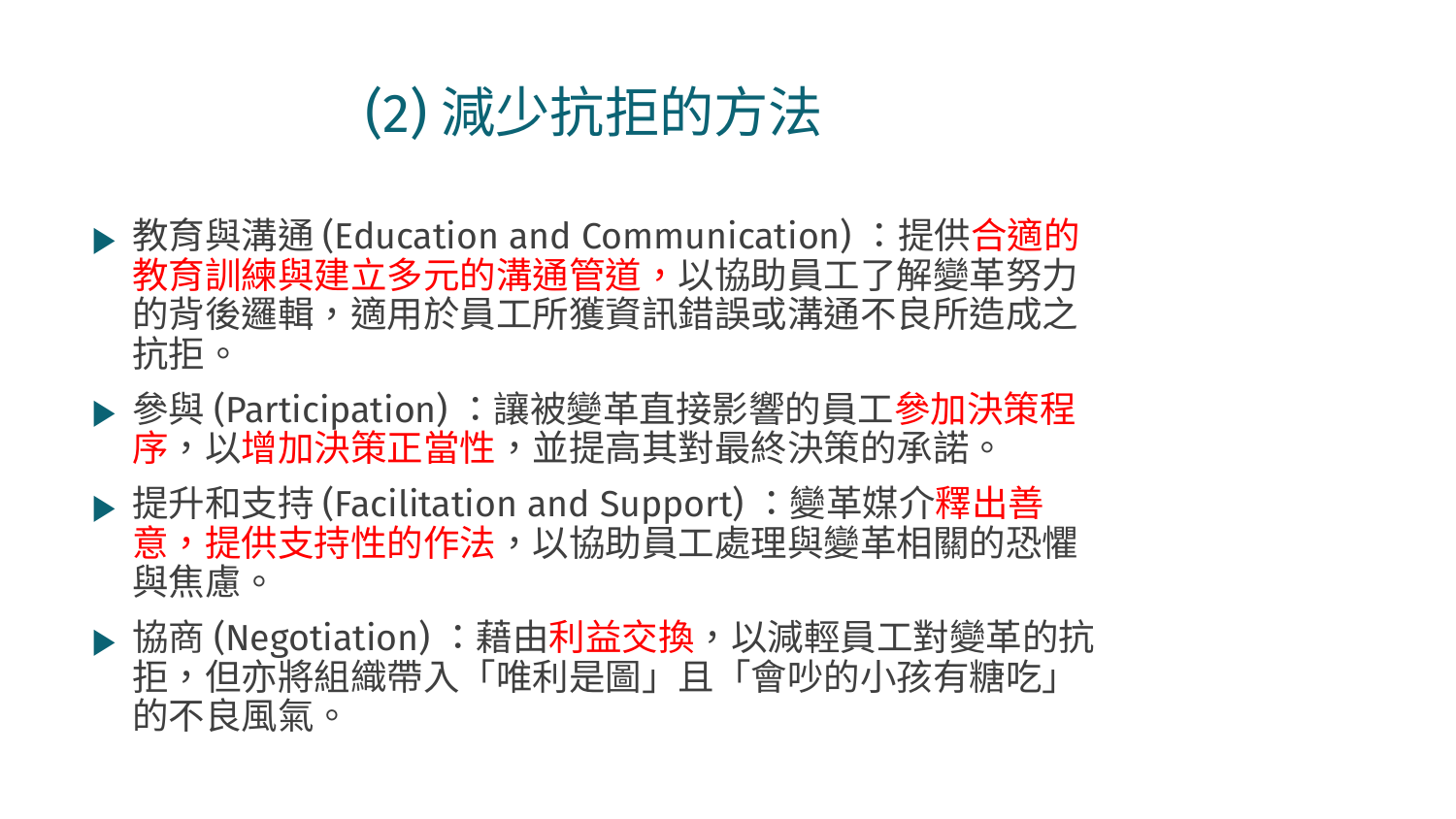

# (2)減少抗拒的方法
教育與溝通(Education and Communication)：提供合適的教育訓練與建立多元的溝通管道，以協助員工了解變革努力的背後邏輯，適用於員工所獲資訊錯誤或溝通不良所造成之抗拒。
參與(Participation)：讓被變革直接影響的員工參加決策程序，以增加決策正當性，並提高其對最終決策的承諾。
提升和支持(Facilitation and Support)：變革媒介釋出善意，提供支持性的作法，以協助員工處理與變革相關的恐懼與焦慮。
協商(Negotiation)：藉由利益交換，以減輕員工對變革的抗拒，但亦將組織帶入「唯利是圖」且「會吵的小孩有糖吃」的不良風氣。